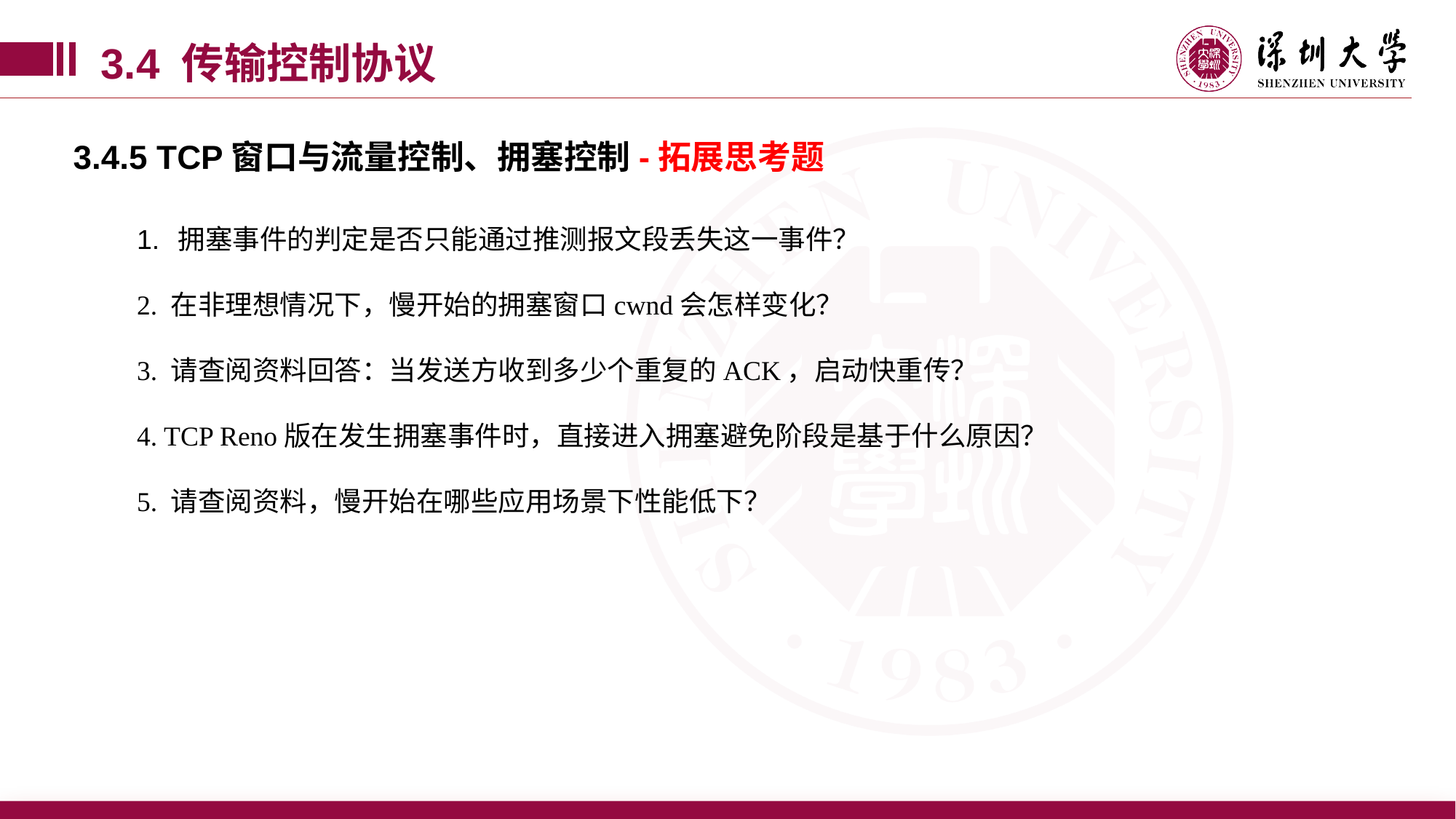

3.4 传输控制协议

3.4.5 TCP窗口与流量控制、拥塞控制-拓展思考题
拥塞事件的判定是否只能通过推测报文段丢失这一事件？

2. 在非理想情况下，慢开始的拥塞窗口cwnd会怎样变化？

3. 请查阅资料回答：当发送方收到多少个重复的ACK，启动快重传？

4. TCP Reno版在发生拥塞事件时，直接进入拥塞避免阶段是基于什么原因？

5. 请查阅资料，慢开始在哪些应用场景下性能低下？